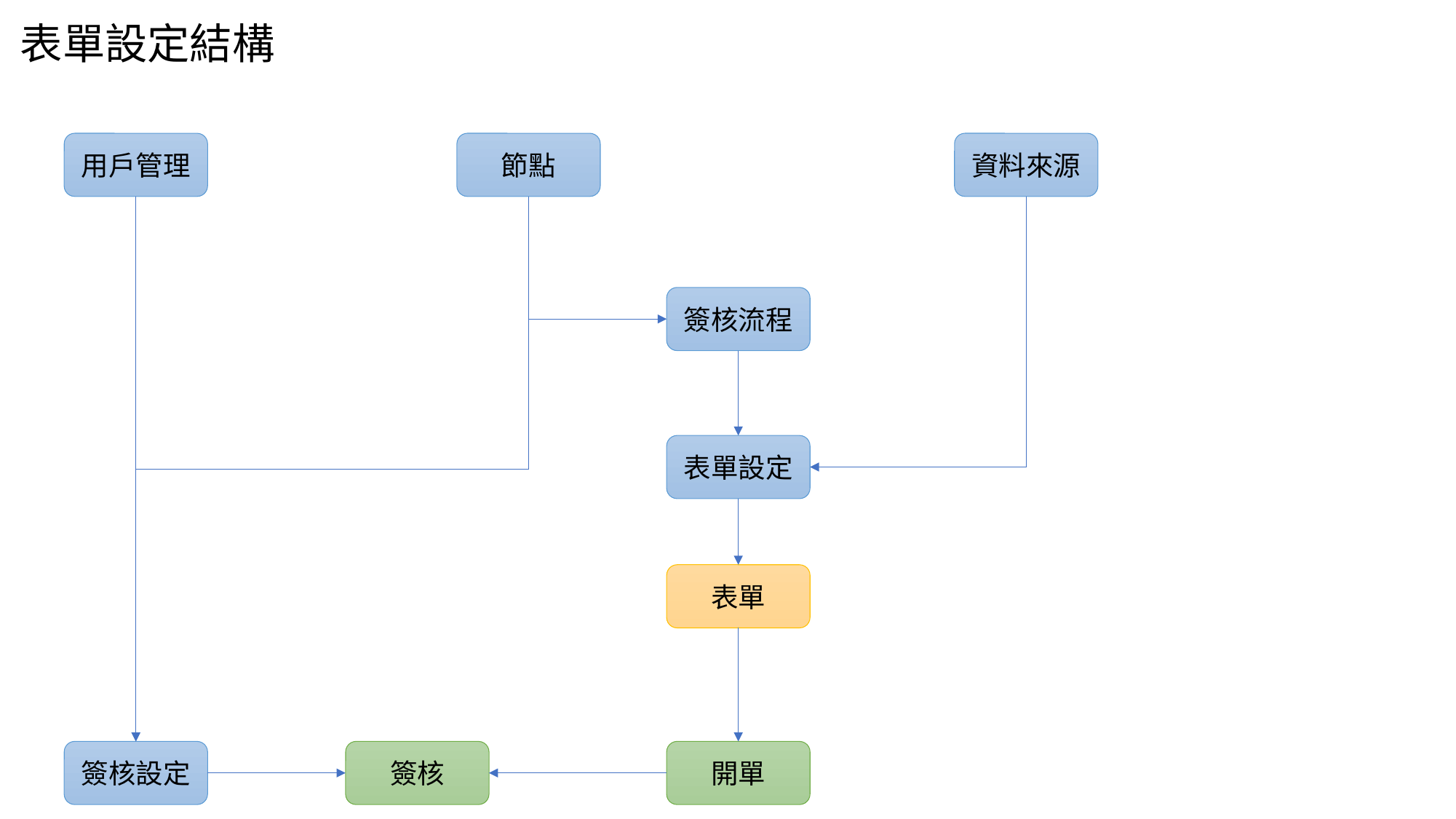

表單設定結構
用戶管理
節點
資料來源
簽核流程
表單設定
表單
簽核設定
簽核
開單